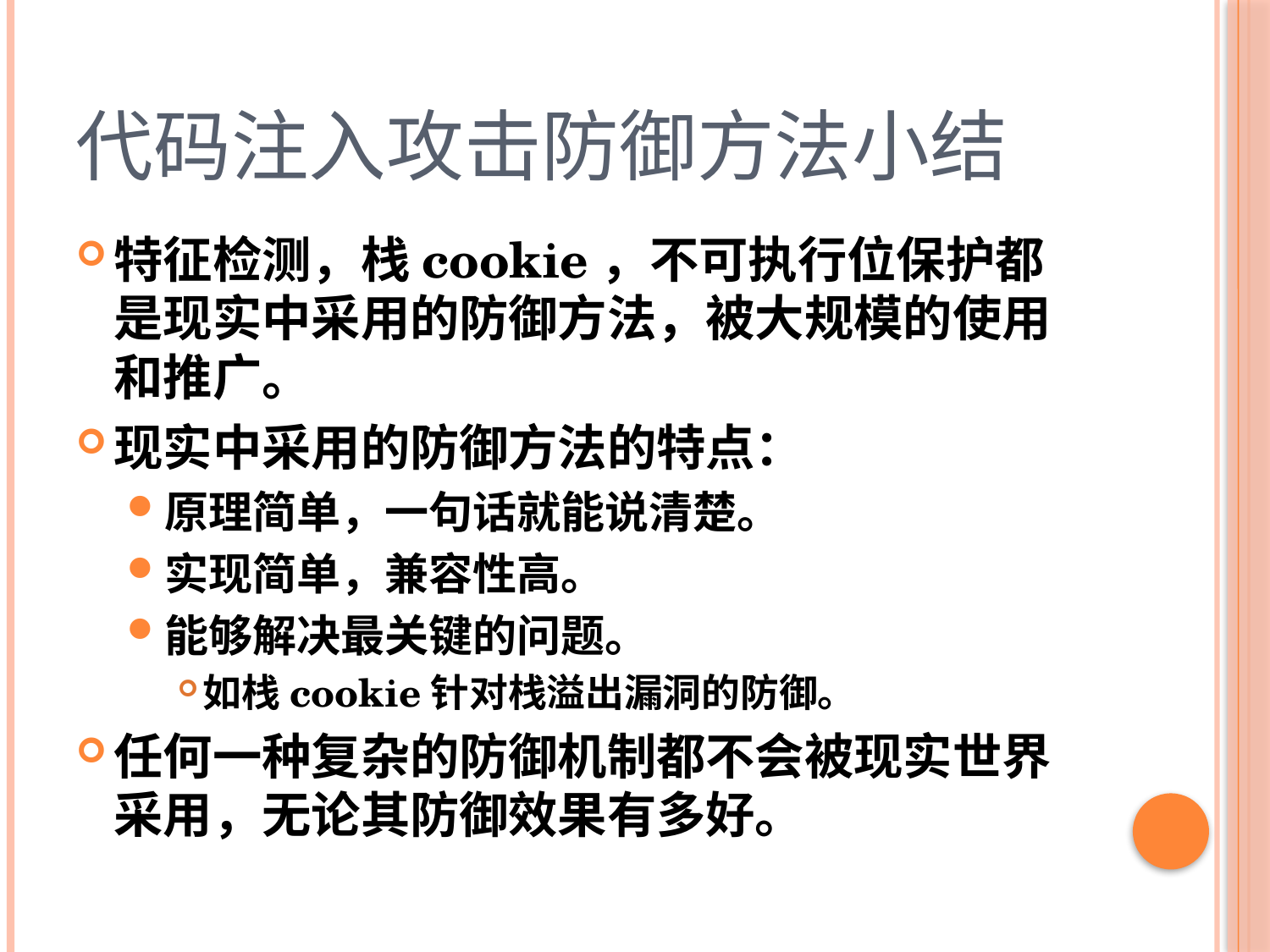

# 代码注入攻击防御方法小结
特征检测，栈cookie，不可执行位保护都是现实中采用的防御方法，被大规模的使用和推广。
现实中采用的防御方法的特点：
原理简单，一句话就能说清楚。
实现简单，兼容性高。
能够解决最关键的问题。
如栈cookie针对栈溢出漏洞的防御。
任何一种复杂的防御机制都不会被现实世界采用，无论其防御效果有多好。